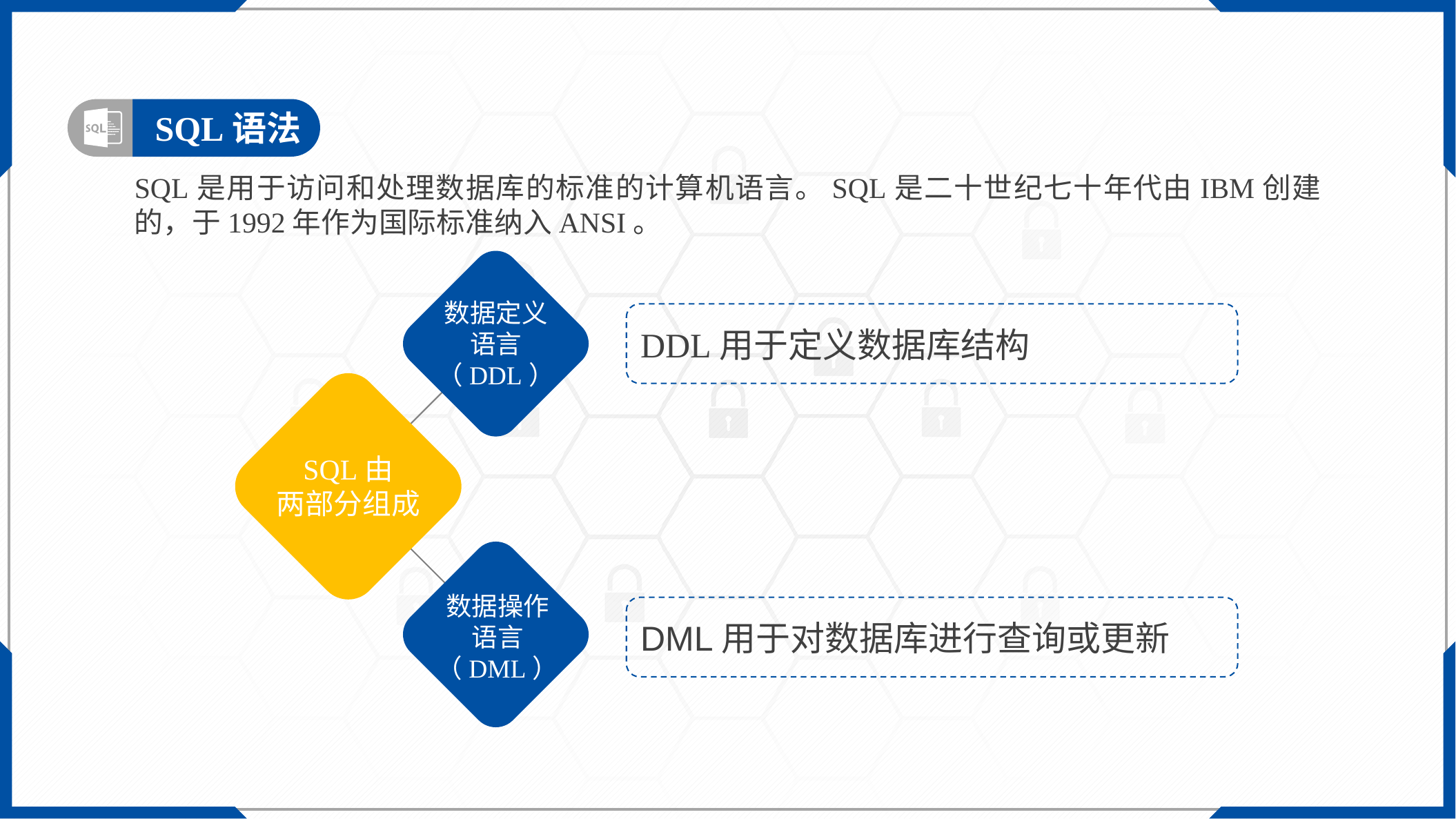

SQL语法

SQL是用于访问和处理数据库的标准的计算机语言。SQL是二十世纪七十年代由IBM创建的，于1992年作为国际标准纳入ANSI。

数据定义语言（DDL）
DDL用于定义数据库结构

SQL由
两部分组成

数据操作语言（DML）
DML用于对数据库进行查询或更新